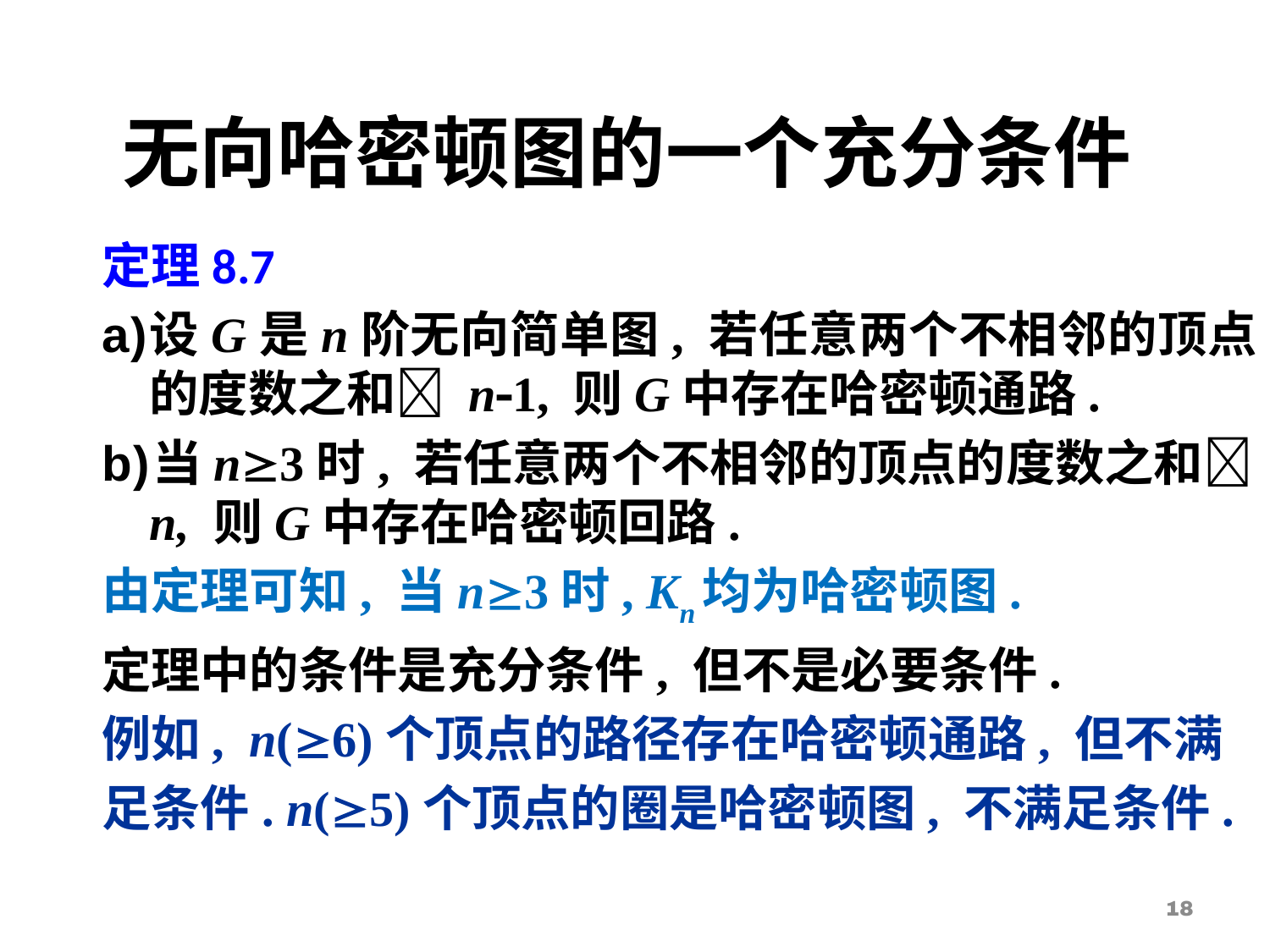

# 无向哈密顿图的一个充分条件
定理8.7
设G是n阶无向简单图, 若任意两个不相邻的顶点的度数之和≥ n−1, 则G中存在哈密顿通路.
当n≥3时, 若任意两个不相邻的顶点的度数之和≥n, 则G中存在哈密顿回路.
由定理可知, 当n≥3时, Kn均为哈密顿图.
定理中的条件是充分条件, 但不是必要条件.
例如,  n(≥6)个顶点的路径存在哈密顿通路, 但不满
足条件. n(≥5)个顶点的圈是哈密顿图, 不满足条件.
18